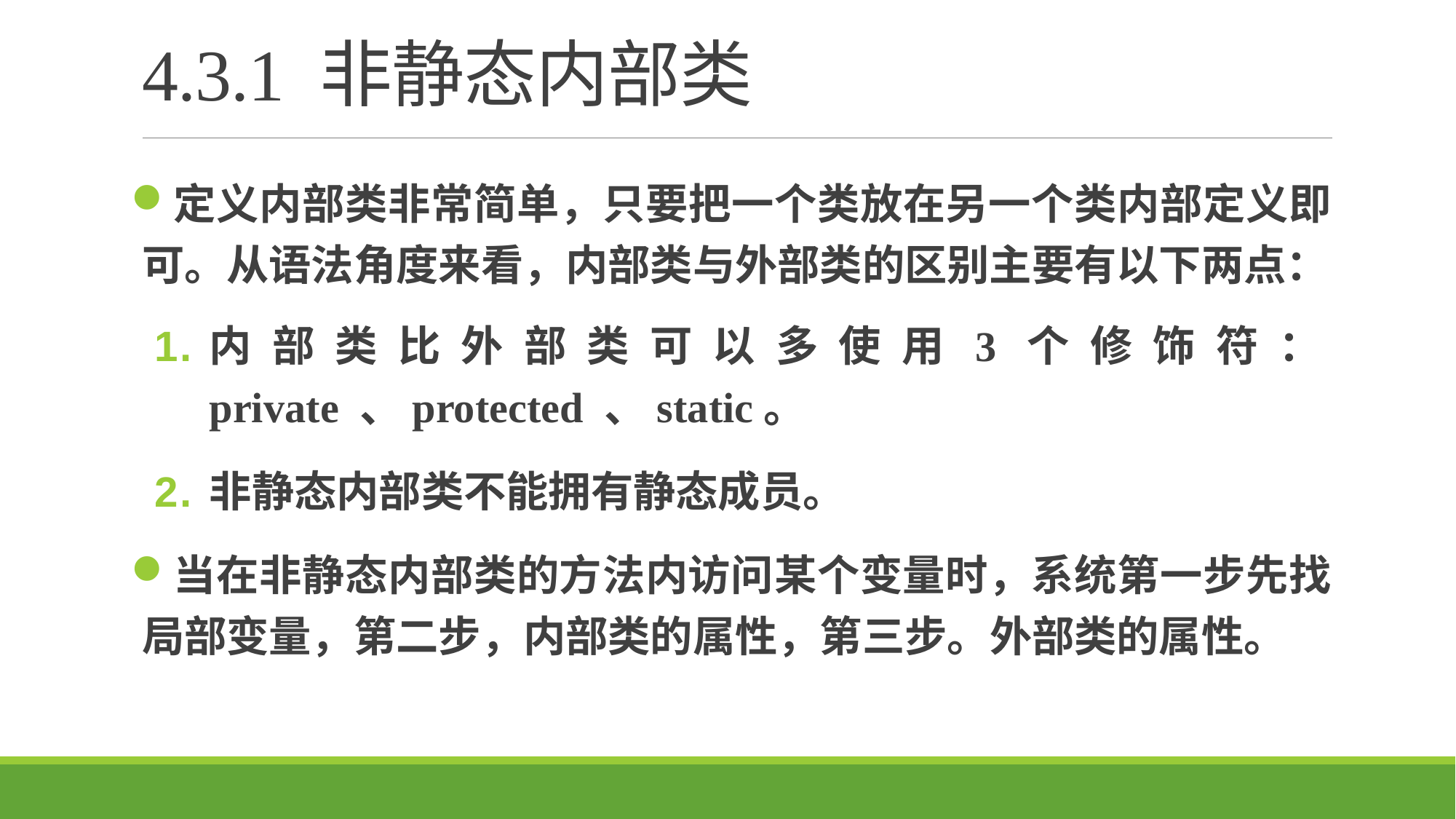

# 4.3.1 非静态内部类
定义内部类非常简单，只要把一个类放在另一个类内部定义即可。从语法角度来看，内部类与外部类的区别主要有以下两点：
内部类比外部类可以多使用3个修饰符：private 、protected 、static。
非静态内部类不能拥有静态成员。
当在非静态内部类的方法内访问某个变量时，系统第一步先找局部变量，第二步，内部类的属性，第三步。外部类的属性。